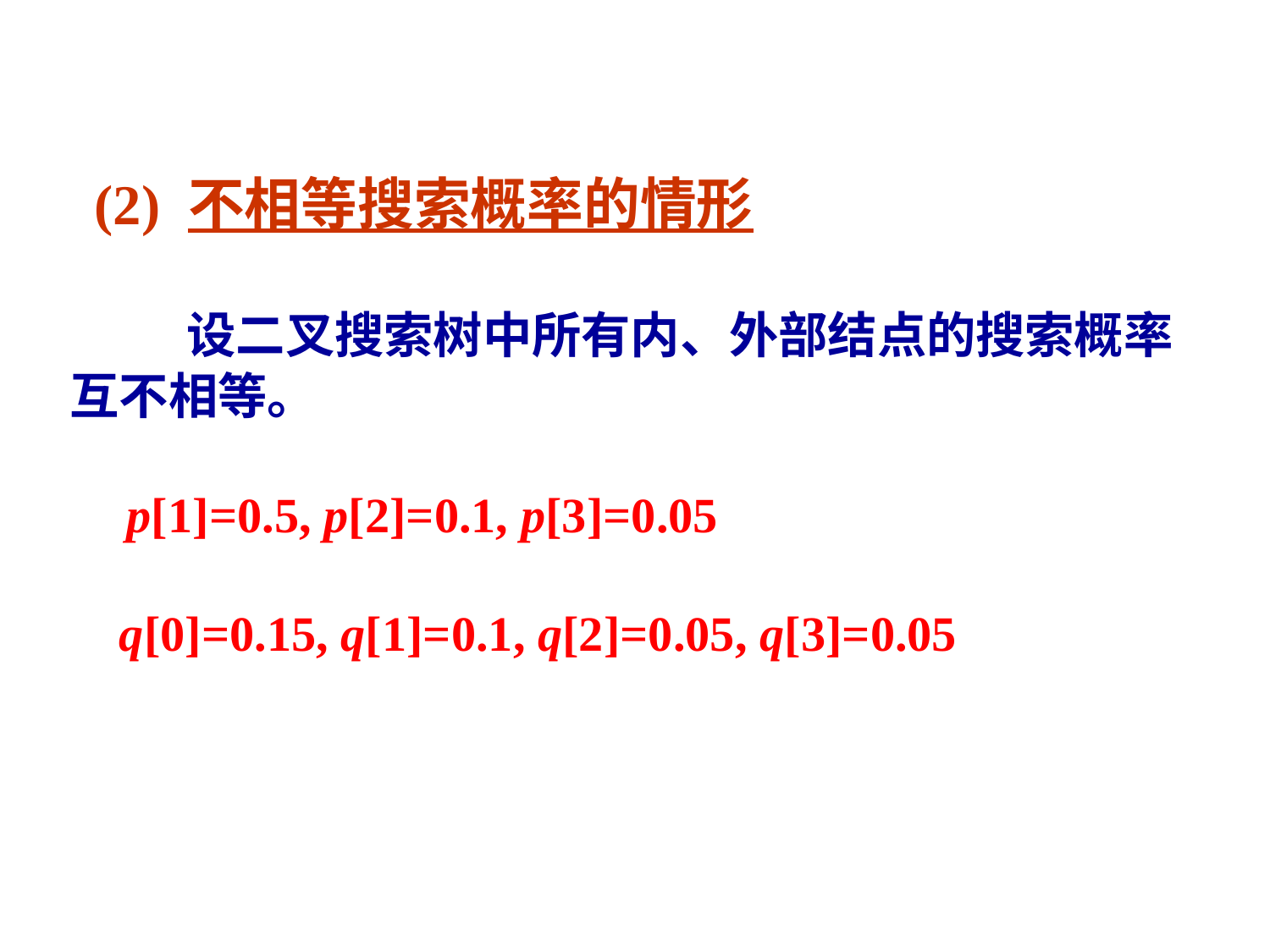

(2) 不相等搜索概率的情形
# 设二叉搜索树中所有内、外部结点的搜索概率互不相等。 p[1]=0.5, p[2]=0.1, p[3]=0.05 q[0]=0.15, q[1]=0.1, q[2]=0.05, q[3]=0.05
113